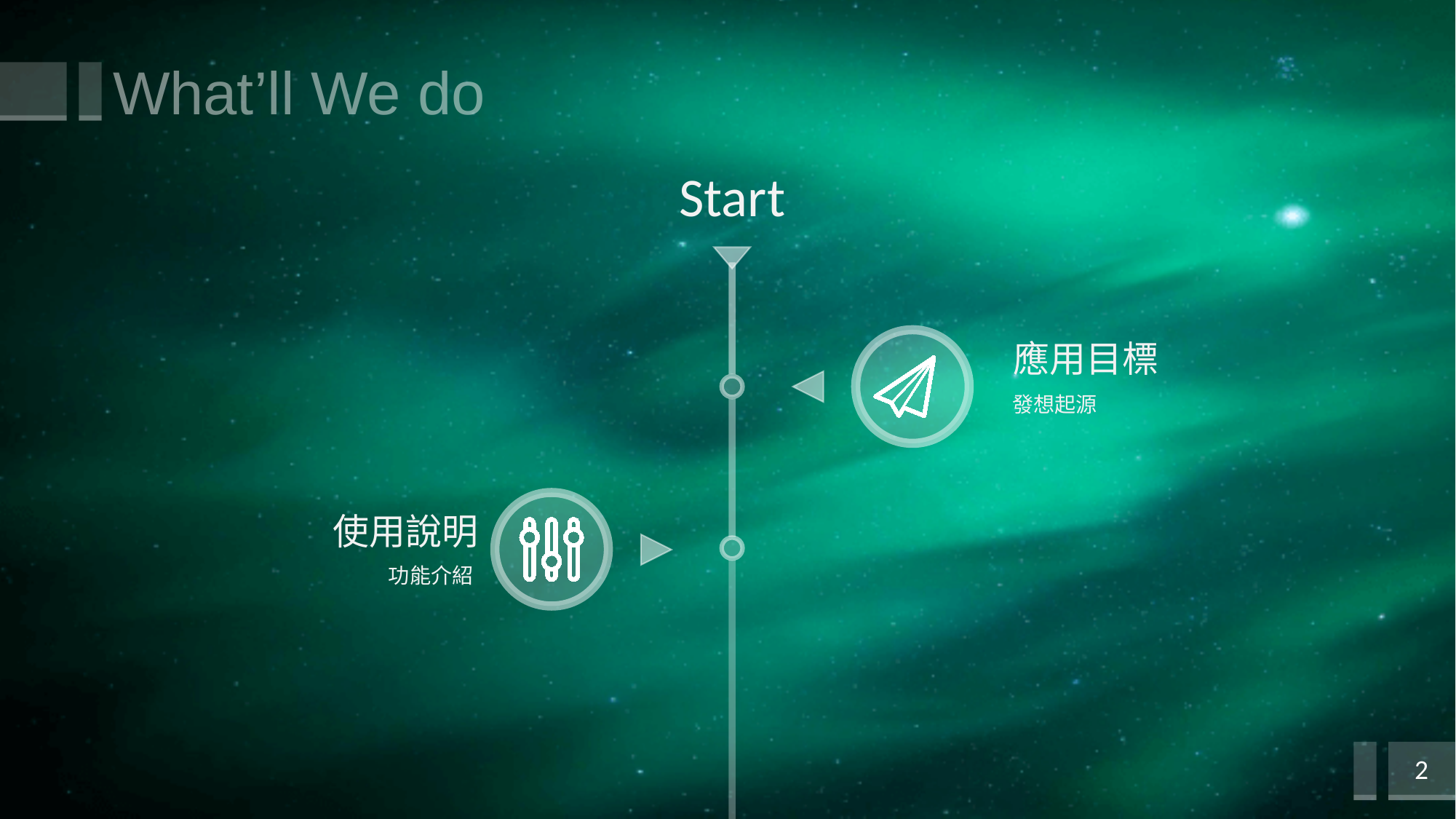

# What’ll We do
Start

應用目標

發想起源

使用說明

功能介紹